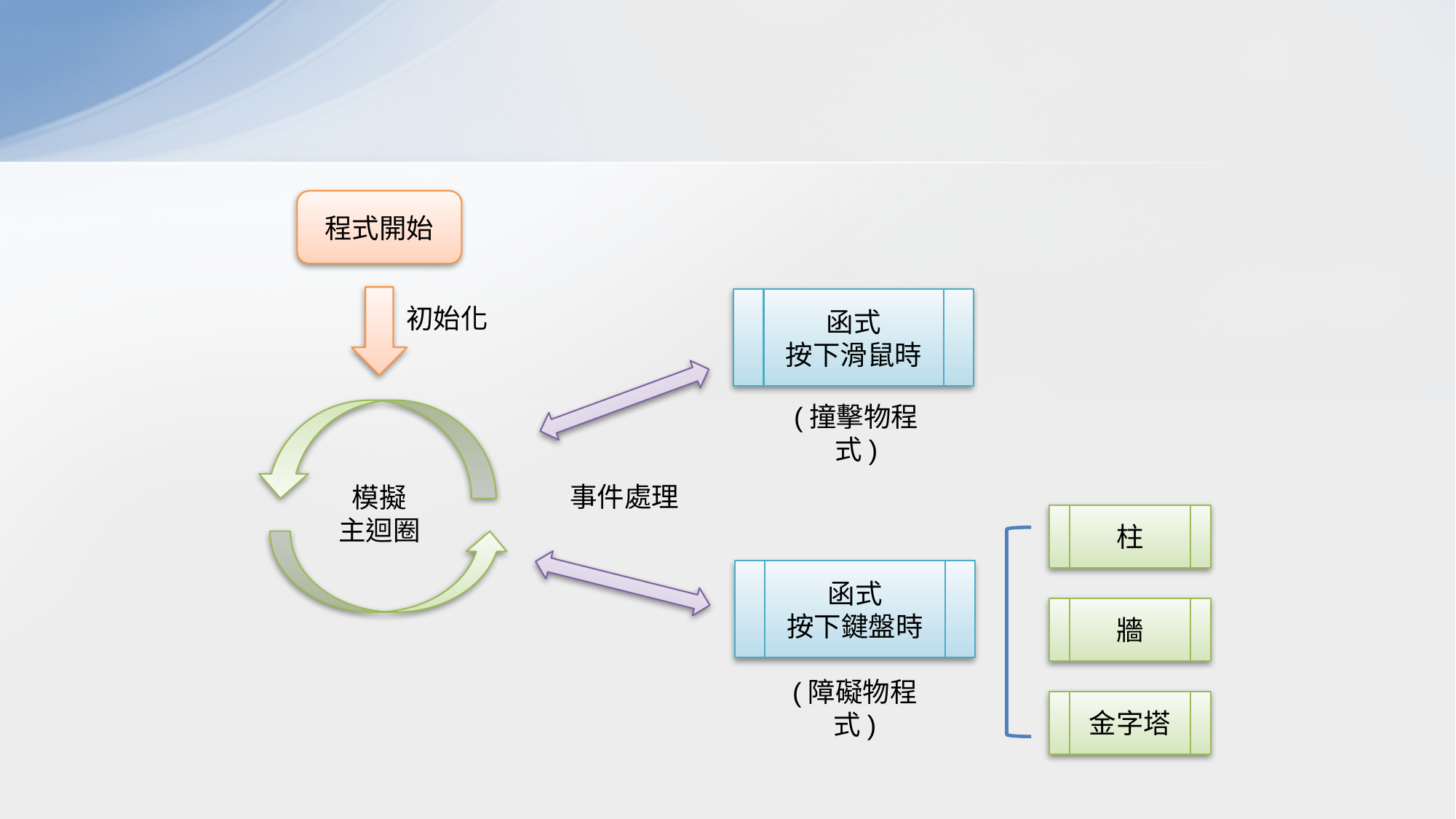

程式開始

函式
按下滑鼠時
初始化

(撞擊物程式)

事件處理
模擬
主迴圈
柱

函式
按下鍵盤時

牆
(障礙物程式)
金字塔